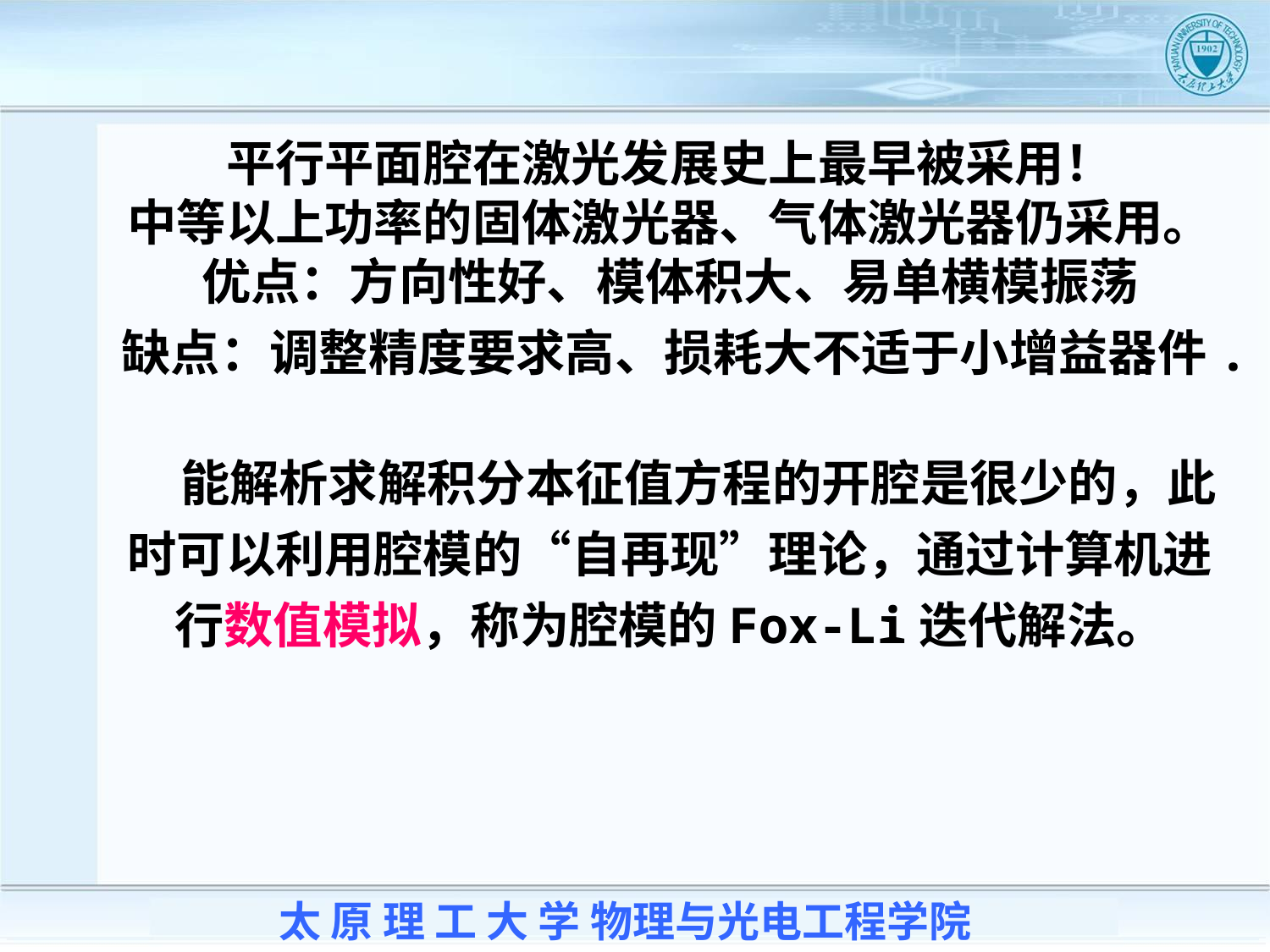

平行平面腔在激光发展史上最早被采用！
中等以上功率的固体激光器、气体激光器仍采用。
优点：方向性好、模体积大、易单横模振荡
缺点：调整精度要求高、损耗大不适于小增益器件.

    能解析求解积分本征值方程的开腔是很少的，此时可以利用腔模的“自再现”理论，通过计算机进行数值模拟，称为腔模的Fox-Li迭代解法。